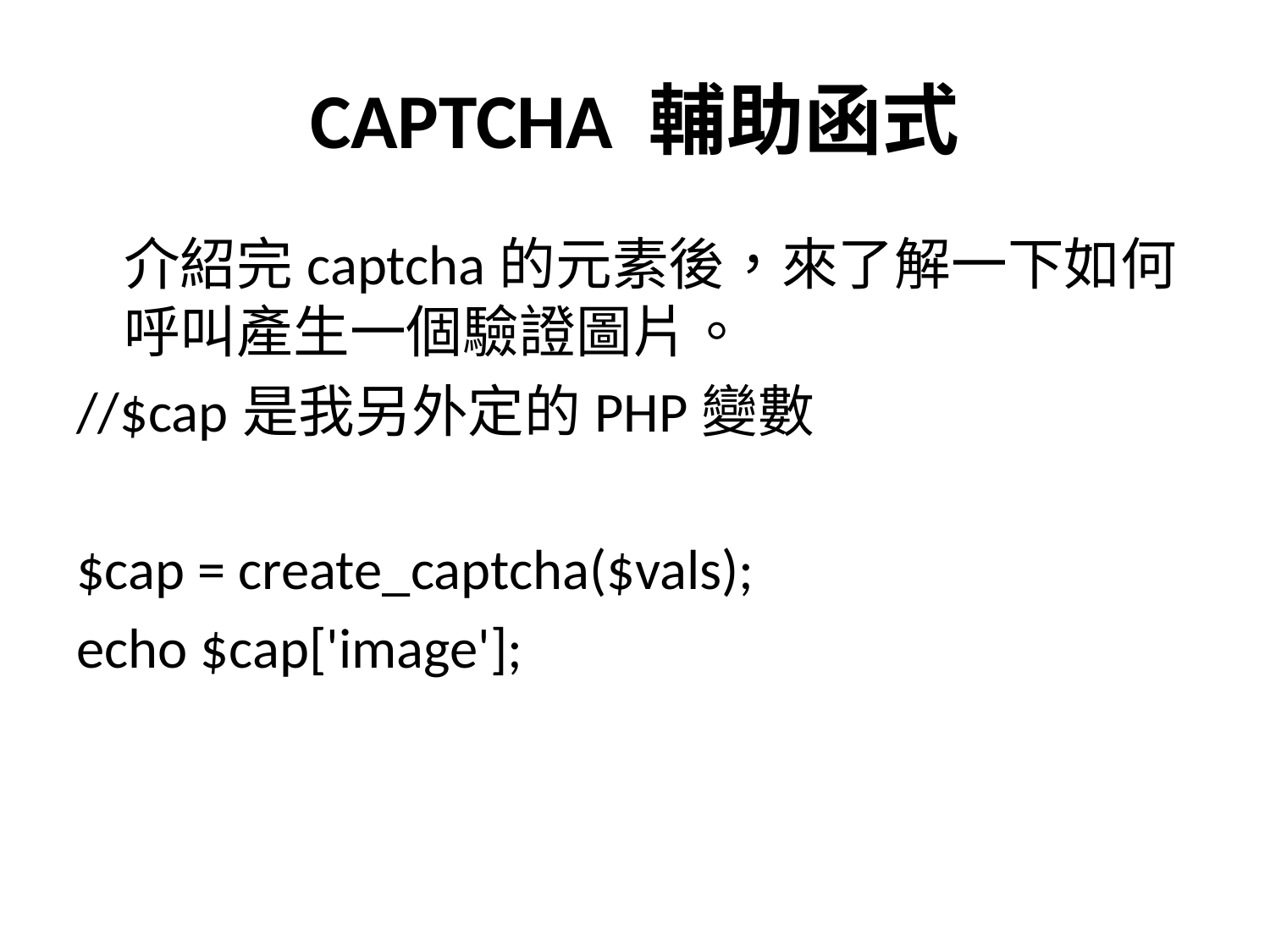

# CAPTCHA 輔助函式
	介紹完captcha的元素後，來了解一下如何呼叫產生一個驗證圖片。
//$cap是我另外定的PHP變數

$cap = create_captcha($vals);
echo $cap['image'];